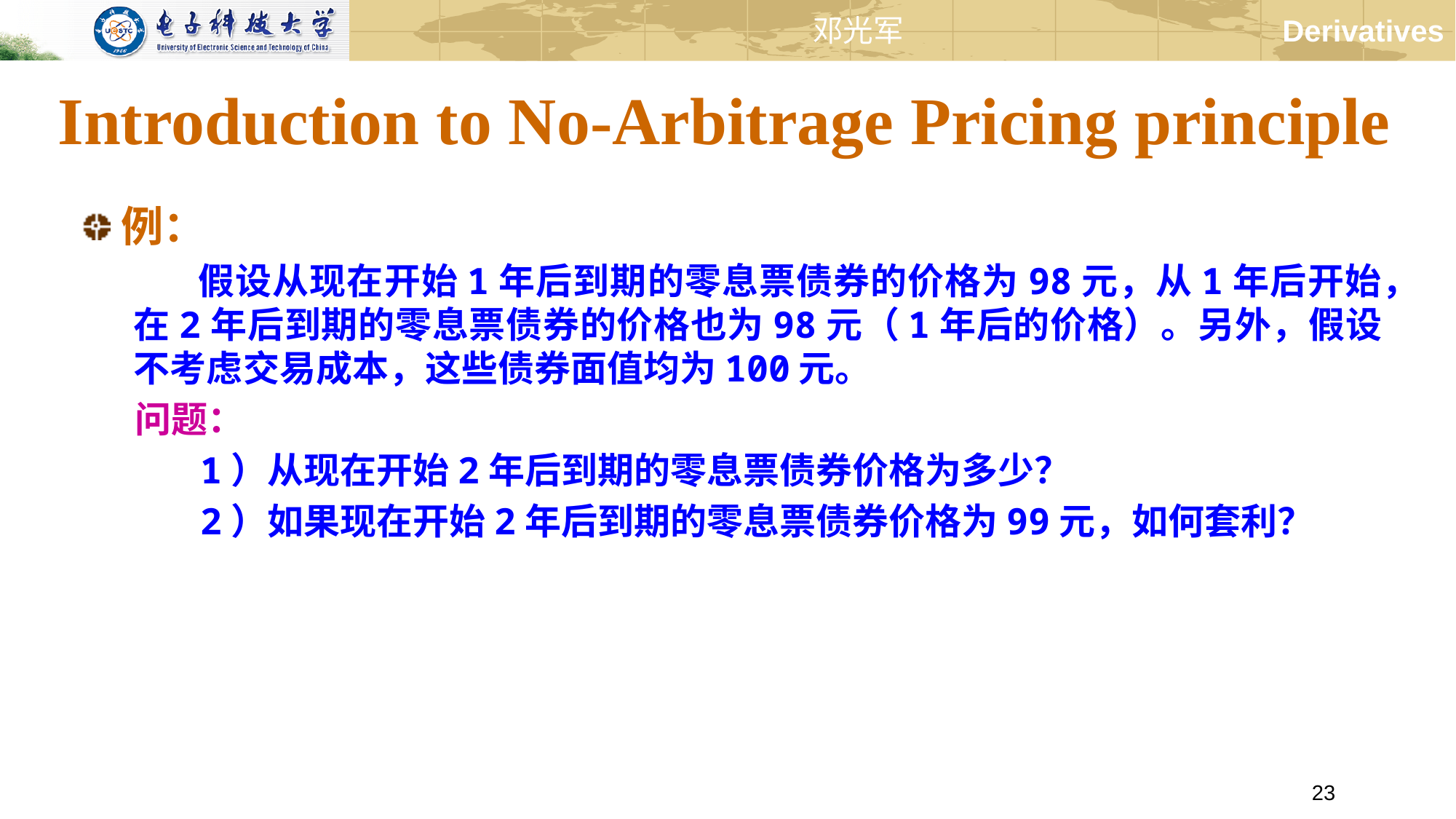

Introduction to No-Arbitrage Pricing principle
例：
假设从现在开始1年后到期的零息票债券的价格为98元，从1年后开始，在2年后到期的零息票债券的价格也为98元（1年后的价格）。另外，假设不考虑交易成本，这些债券面值均为100元。
问题：
   1）从现在开始2年后到期的零息票债券价格为多少？
   2）如果现在开始2年后到期的零息票债券价格为99元，如何套利？